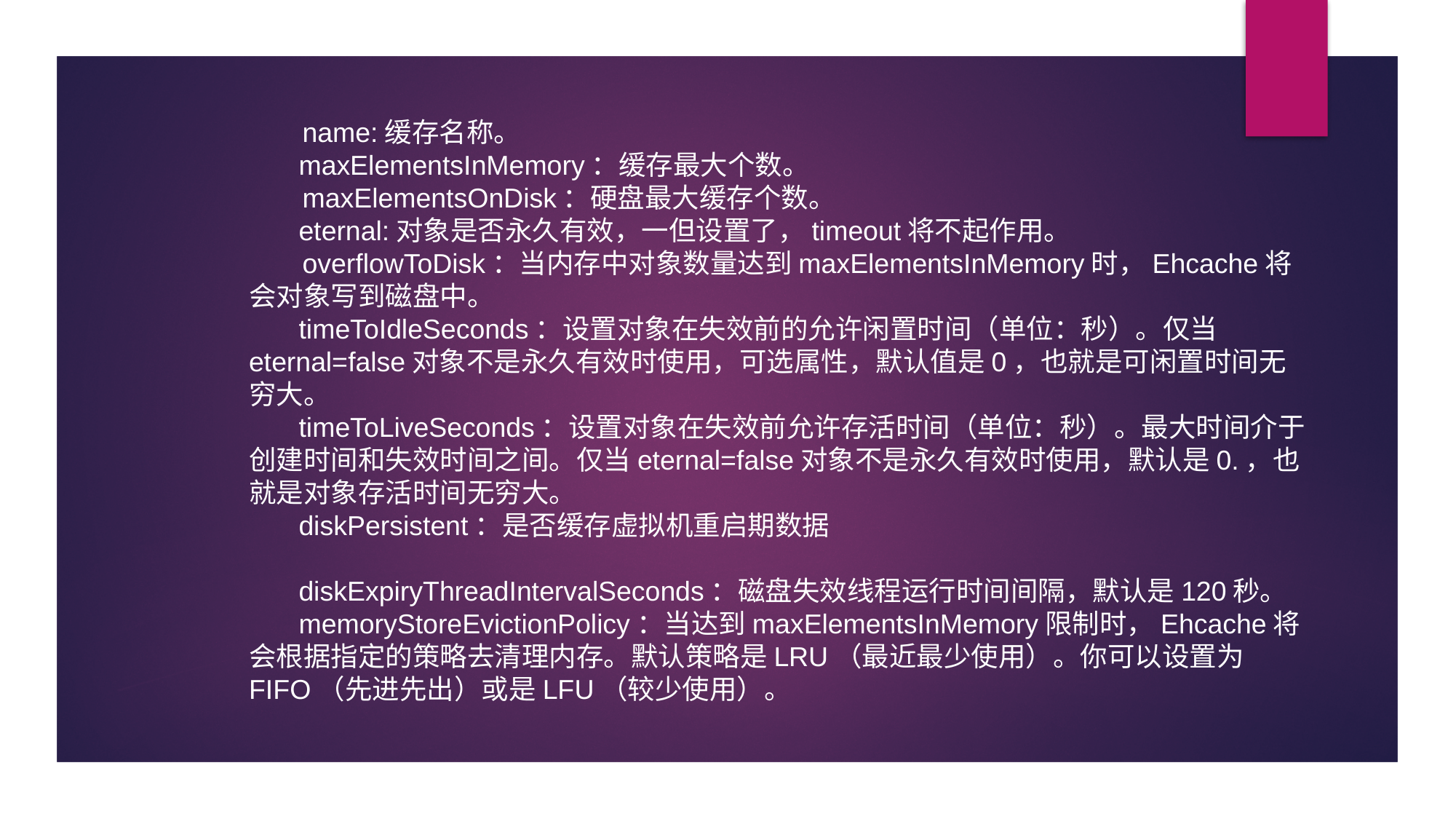

name:缓存名称。
       maxElementsInMemory：缓存最大个数。
       maxElementsOnDisk：硬盘最大缓存个数。
       eternal:对象是否永久有效，一但设置了，timeout将不起作用。
       overflowToDisk：当内存中对象数量达到maxElementsInMemory时，Ehcache将会对象写到磁盘中。
       timeToIdleSeconds：设置对象在失效前的允许闲置时间（单位：秒）。仅当eternal=false对象不是永久有效时使用，可选属性，默认值是0，也就是可闲置时间无穷大。
       timeToLiveSeconds：设置对象在失效前允许存活时间（单位：秒）。最大时间介于创建时间和失效时间之间。仅当eternal=false对象不是永久有效时使用，默认是0.，也就是对象存活时间无穷大。
       diskPersistent：是否缓存虚拟机重启期数据
            
       diskExpiryThreadIntervalSeconds：磁盘失效线程运行时间间隔，默认是120秒。
       memoryStoreEvictionPolicy：当达到maxElementsInMemory限制时，Ehcache将会根据指定的策略去清理内存。默认策略是LRU（最近最少使用）。你可以设置为FIFO（先进先出）或是LFU（较少使用）。